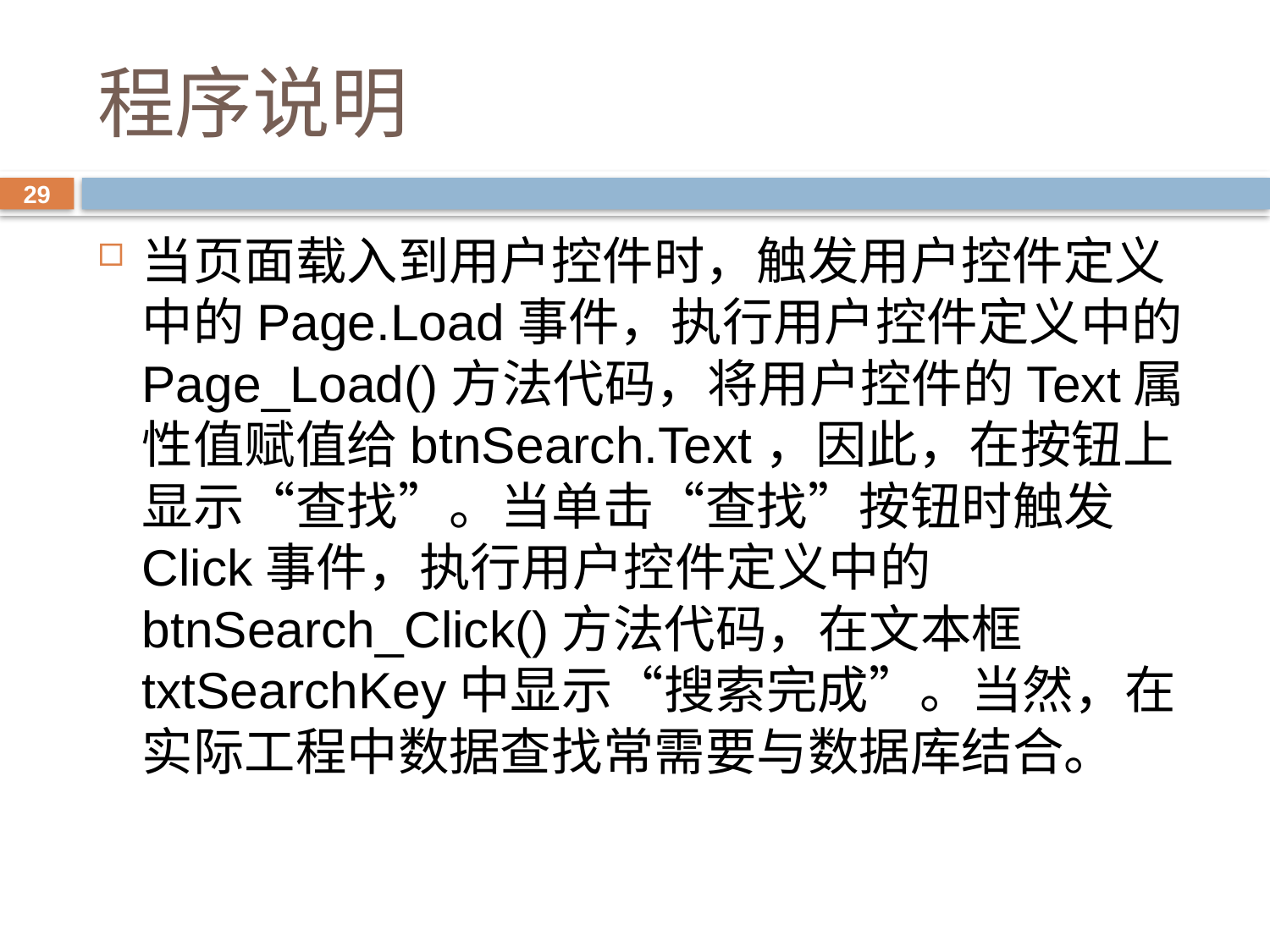

# 程序说明
29
当页面载入到用户控件时，触发用户控件定义中的Page.Load事件，执行用户控件定义中的Page_Load()方法代码，将用户控件的Text属性值赋值给btnSearch.Text，因此，在按钮上显示“查找”。当单击“查找”按钮时触发Click事件，执行用户控件定义中的btnSearch_Click()方法代码，在文本框txtSearchKey中显示“搜索完成”。当然，在实际工程中数据查找常需要与数据库结合。